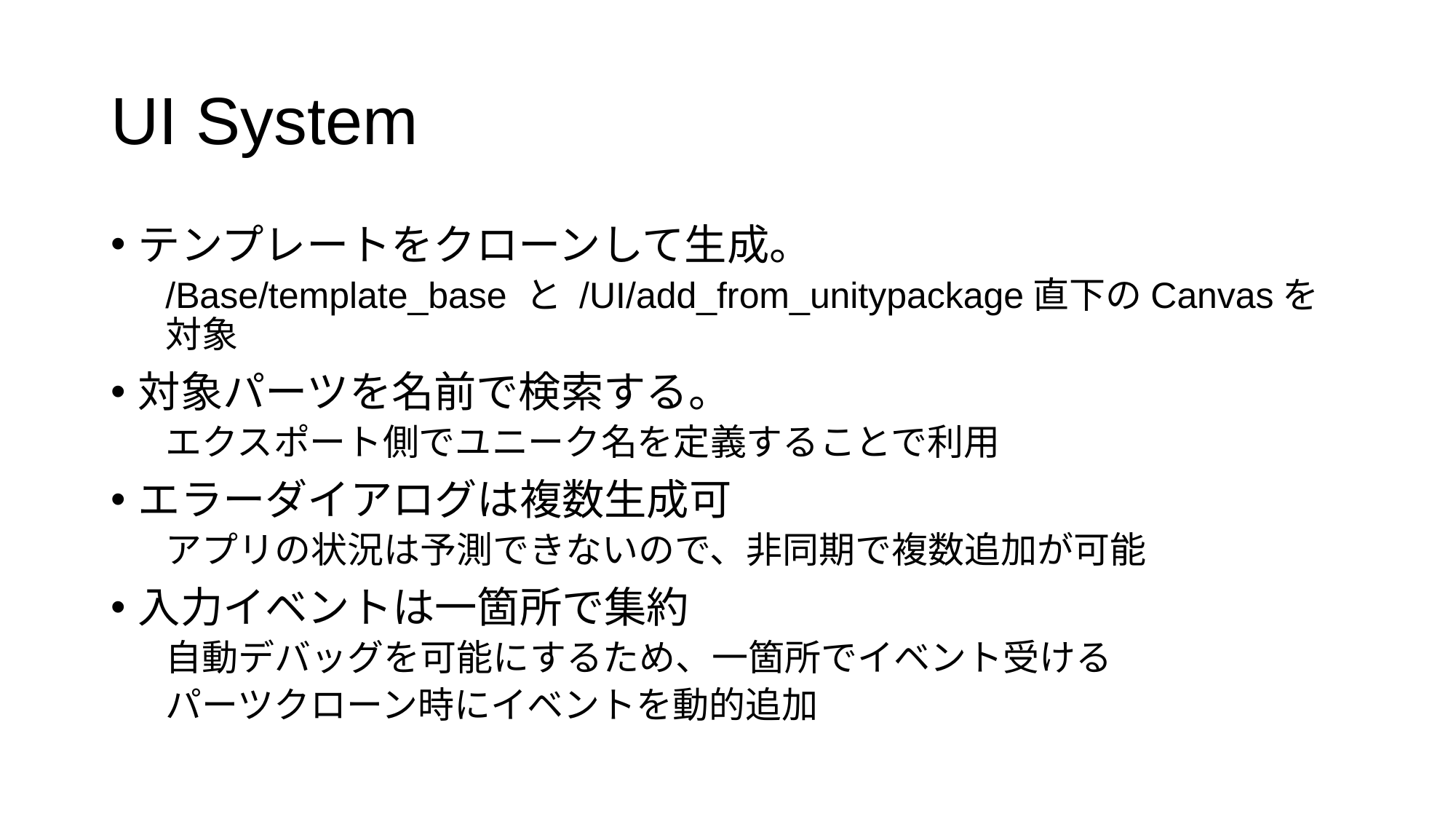

# UI System
テンプレートをクローンして生成。
/Base/template_base と /UI/add_from_unitypackage直下のCanvasを対象
対象パーツを名前で検索する。
エクスポート側でユニーク名を定義することで利用
エラーダイアログは複数生成可
アプリの状況は予測できないので、非同期で複数追加が可能
入力イベントは一箇所で集約
自動デバッグを可能にするため、一箇所でイベント受ける
パーツクローン時にイベントを動的追加